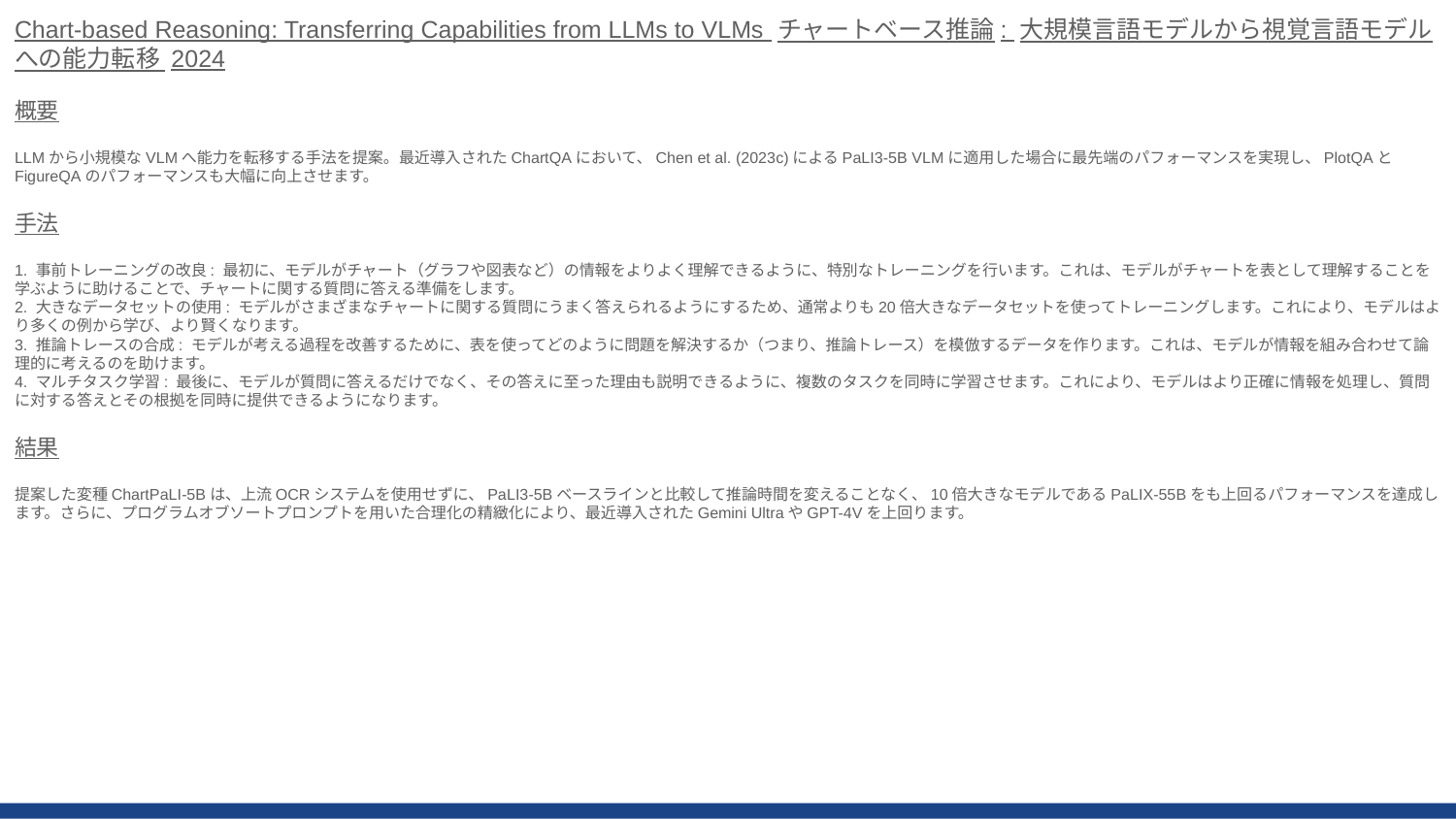

Chart-based Reasoning: Transferring Capabilities from LLMs to VLMs チャートベース推論: 大規模言語モデルから視覚言語モデルへの能力転移 2024
概要
LLMから小規模なVLMへ能力を転移する手法を提案。最近導入されたChartQAにおいて、Chen et al. (2023c)によるPaLI3-5B VLMに適用した場合に最先端のパフォーマンスを実現し、PlotQAとFigureQAのパフォーマンスも大幅に向上させます。
手法
1. 事前トレーニングの改良: 最初に、モデルがチャート（グラフや図表など）の情報をよりよく理解できるように、特別なトレーニングを行います。これは、モデルがチャートを表として理解することを学ぶように助けることで、チャートに関する質問に答える準備をします。
2. 大きなデータセットの使用: モデルがさまざまなチャートに関する質問にうまく答えられるようにするため、通常よりも20倍大きなデータセットを使ってトレーニングします。これにより、モデルはより多くの例から学び、より賢くなります。
3. 推論トレースの合成: モデルが考える過程を改善するために、表を使ってどのように問題を解決するか（つまり、推論トレース）を模倣するデータを作ります。これは、モデルが情報を組み合わせて論理的に考えるのを助けます。
4. マルチタスク学習: 最後に、モデルが質問に答えるだけでなく、その答えに至った理由も説明できるように、複数のタスクを同時に学習させます。これにより、モデルはより正確に情報を処理し、質問に対する答えとその根拠を同時に提供できるようになります。
結果
提案した変種ChartPaLI-5Bは、上流OCRシステムを使用せずに、PaLI3-5Bベースラインと比較して推論時間を変えることなく、10倍大きなモデルであるPaLIX-55Bをも上回るパフォーマンスを達成します。さらに、プログラムオブソートプロンプトを用いた合理化の精緻化により、最近導入されたGemini UltraやGPT-4Vを上回ります。